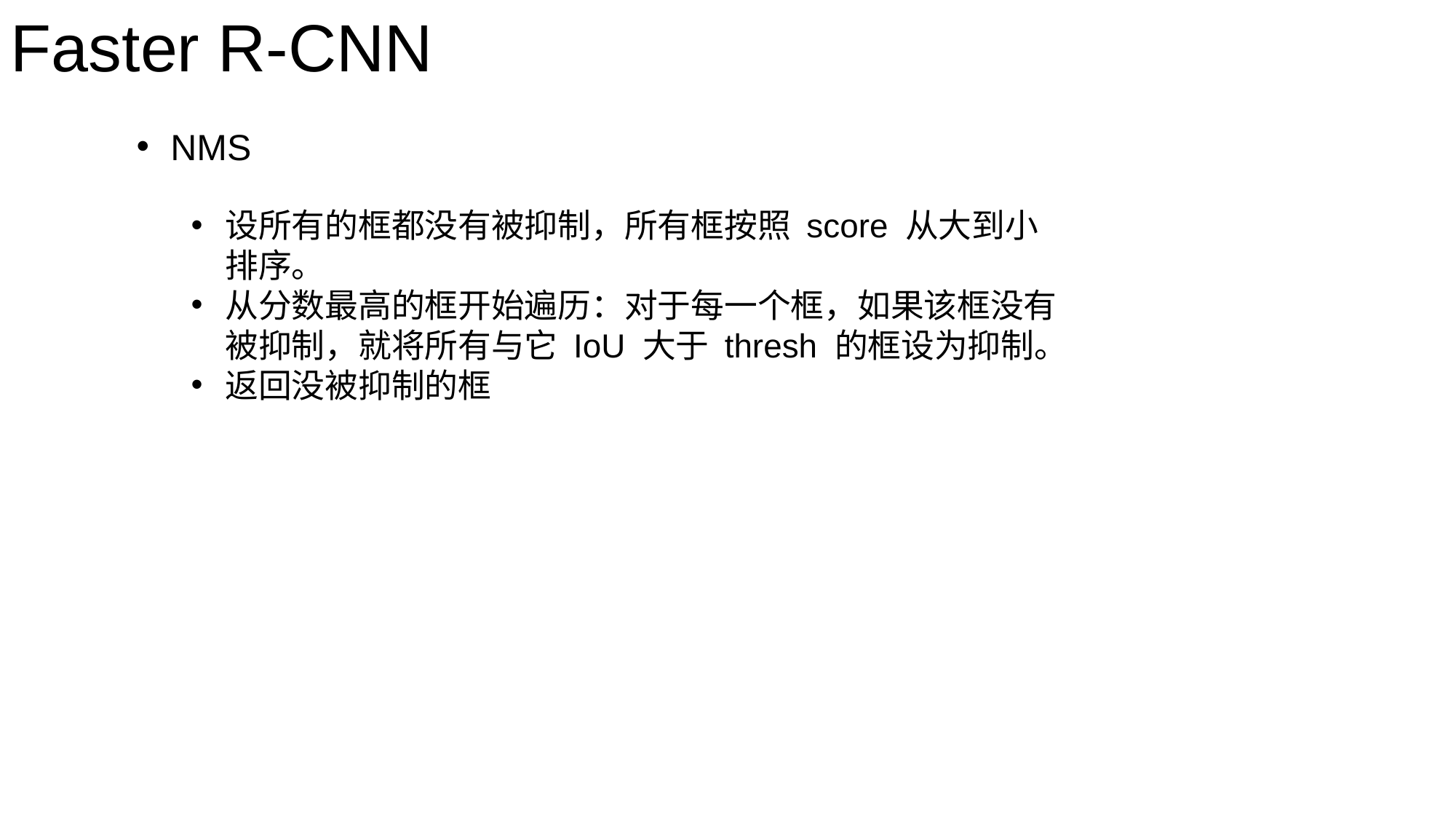

Faster R-CNN
NMS

设所有的框都没有被抑制，所有框按照 score 从大到小排序。
从分数最高的框开始遍历：对于每一个框，如果该框没有被抑制，就将所有与它 IoU 大于 thresh 的框设为抑制。
返回没被抑制的框